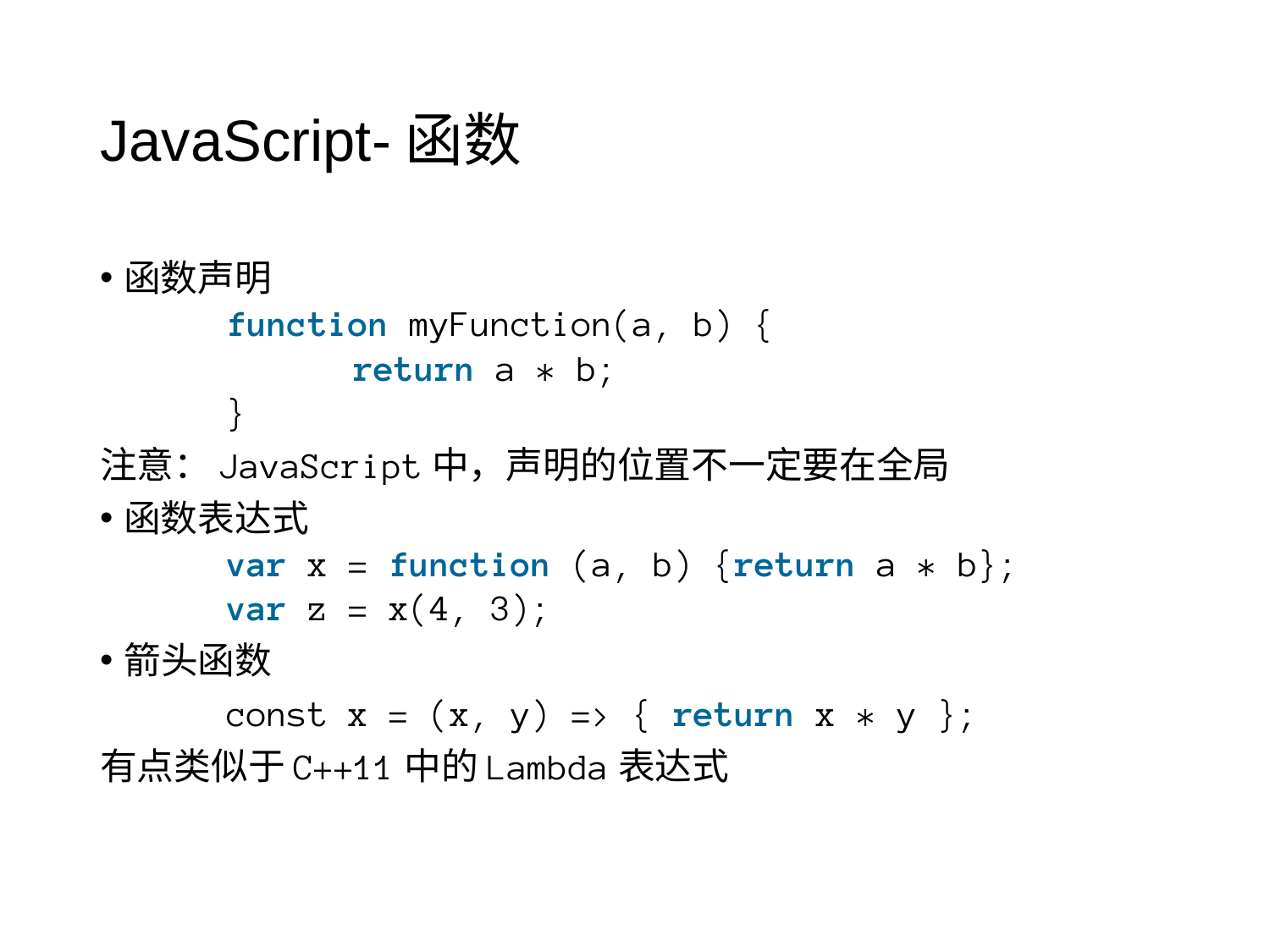

# JavaScript-函数
函数声明
	function myFunction(a, b) {
     		return a * b;
	}
注意：JavaScript中，声明的位置不一定要在全局
函数表达式
	var x = function (a, b) {return a * b};
	var z = x(4, 3);
箭头函数
	const x = (x, y) => { return x * y };
有点类似于C++11中的Lambda表达式